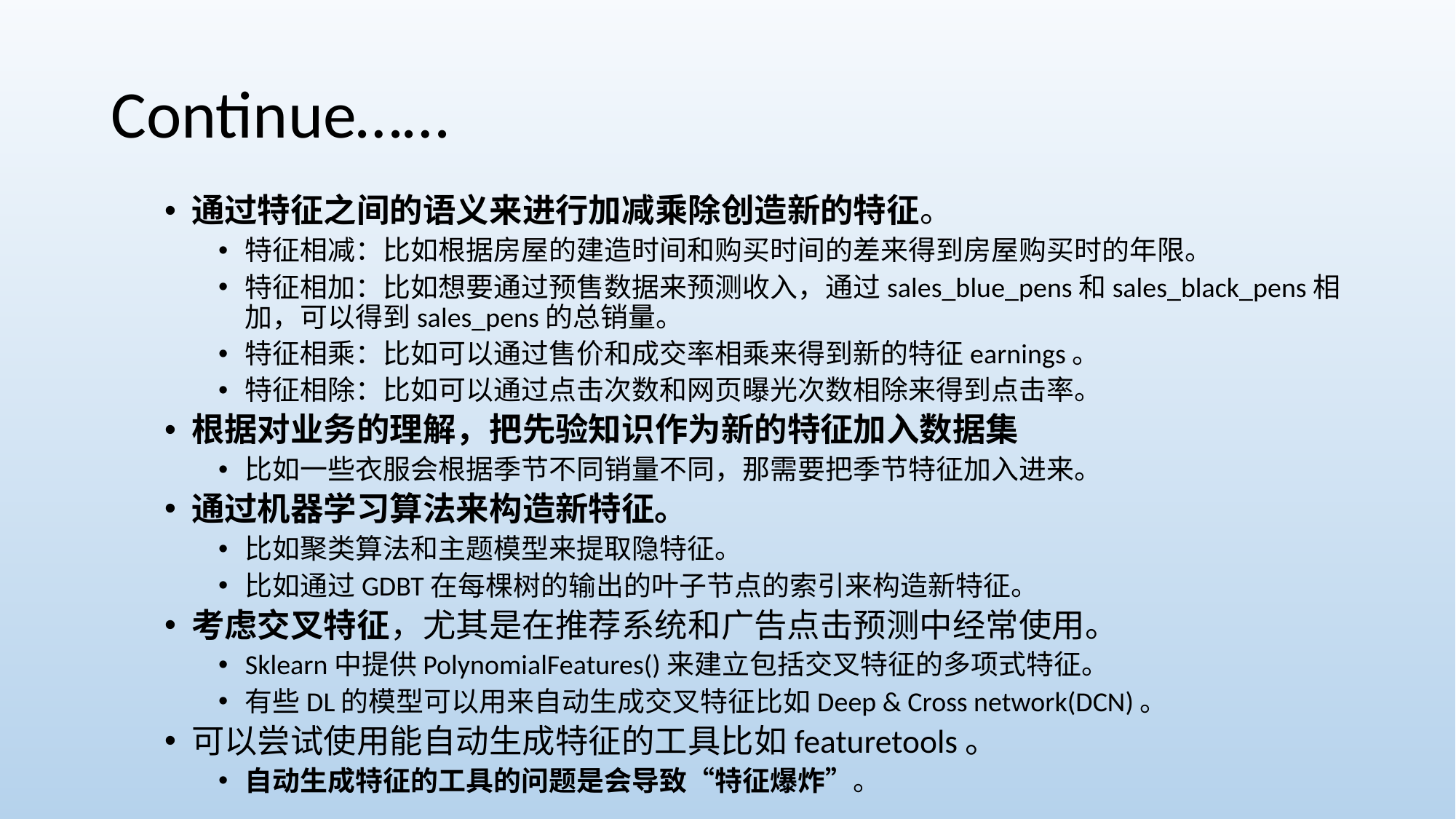

# Continue……
通过特征之间的语义来进行加减乘除创造新的特征。
特征相减：比如根据房屋的建造时间和购买时间的差来得到房屋购买时的年限。
特征相加：比如想要通过预售数据来预测收入，通过sales_blue_pens和sales_black_pens相加，可以得到sales_pens的总销量。
特征相乘：比如可以通过售价和成交率相乘来得到新的特征earnings。
特征相除：比如可以通过点击次数和网页曝光次数相除来得到点击率。
根据对业务的理解，把先验知识作为新的特征加入数据集
比如一些衣服会根据季节不同销量不同，那需要把季节特征加入进来。
通过机器学习算法来构造新特征。
比如聚类算法和主题模型来提取隐特征。
比如通过GDBT在每棵树的输出的叶子节点的索引来构造新特征。
考虑交叉特征，尤其是在推荐系统和广告点击预测中经常使用。
Sklearn中提供PolynomialFeatures()来建立包括交叉特征的多项式特征。
有些DL的模型可以用来自动生成交叉特征比如Deep & Cross network(DCN)。
可以尝试使用能自动生成特征的工具比如featuretools。
自动生成特征的工具的问题是会导致“特征爆炸”。